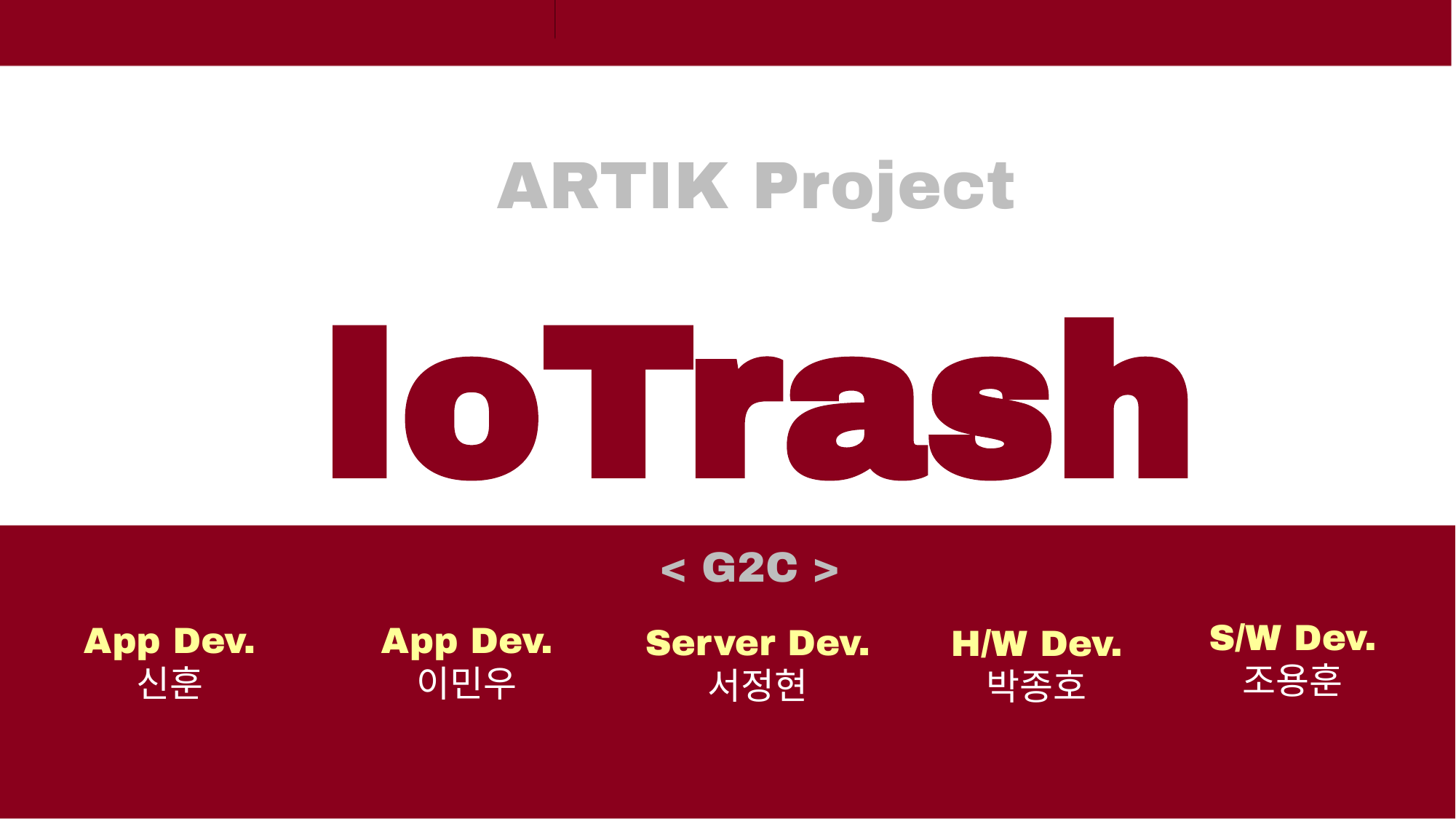

ARTIK Project
IoTrash

< G2C >
S/W Dev.
조용훈
App Dev.
이민우
App Dev.
신훈
Server Dev.
서정현
H/W Dev.
박종호